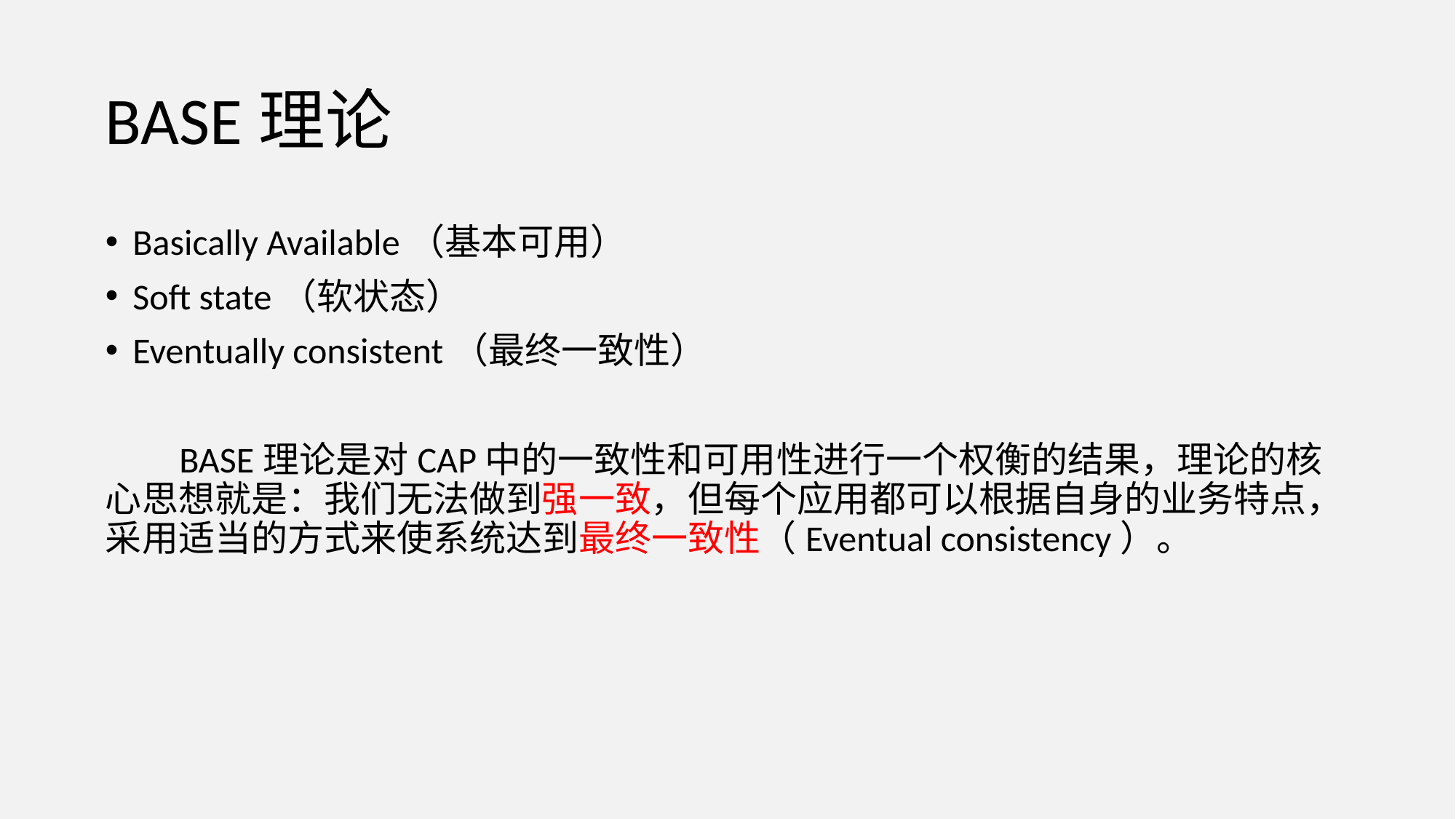

# BASE理论
Basically Available（基本可用）
Soft state（软状态）
Eventually consistent（最终一致性）

         BASE理论是对CAP中的一致性和可用性进行一个权衡的结果，理论的核心思想就是：我们无法做到强一致，但每个应用都可以根据自身的业务特点，采用适当的方式来使系统达到最终一致性（Eventual consistency）。